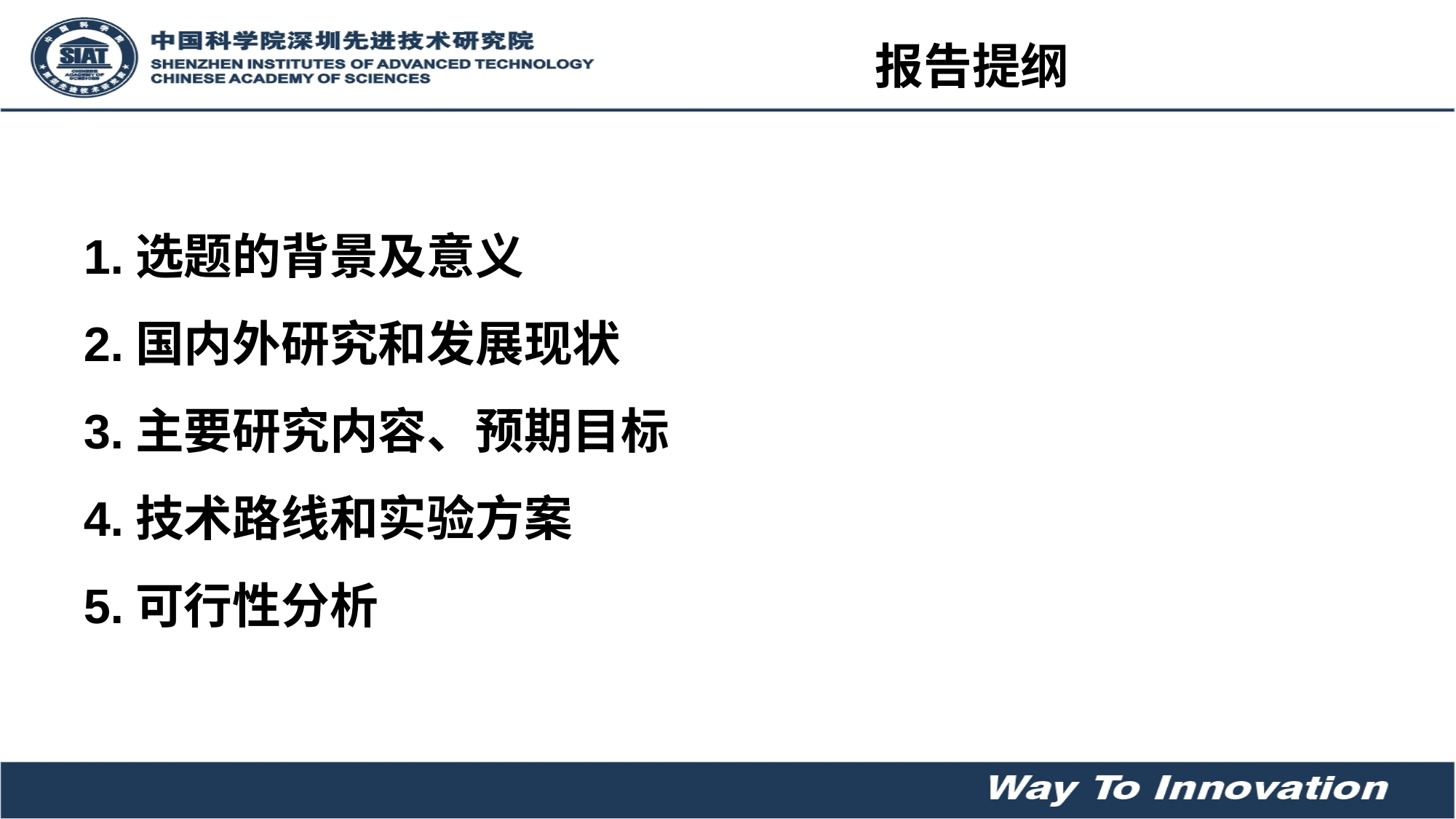

# 报告提纲
1.选题的背景及意义
2.国内外研究和发展现状
3.主要研究内容、预期目标
4.技术路线和实验方案
5.可行性分析